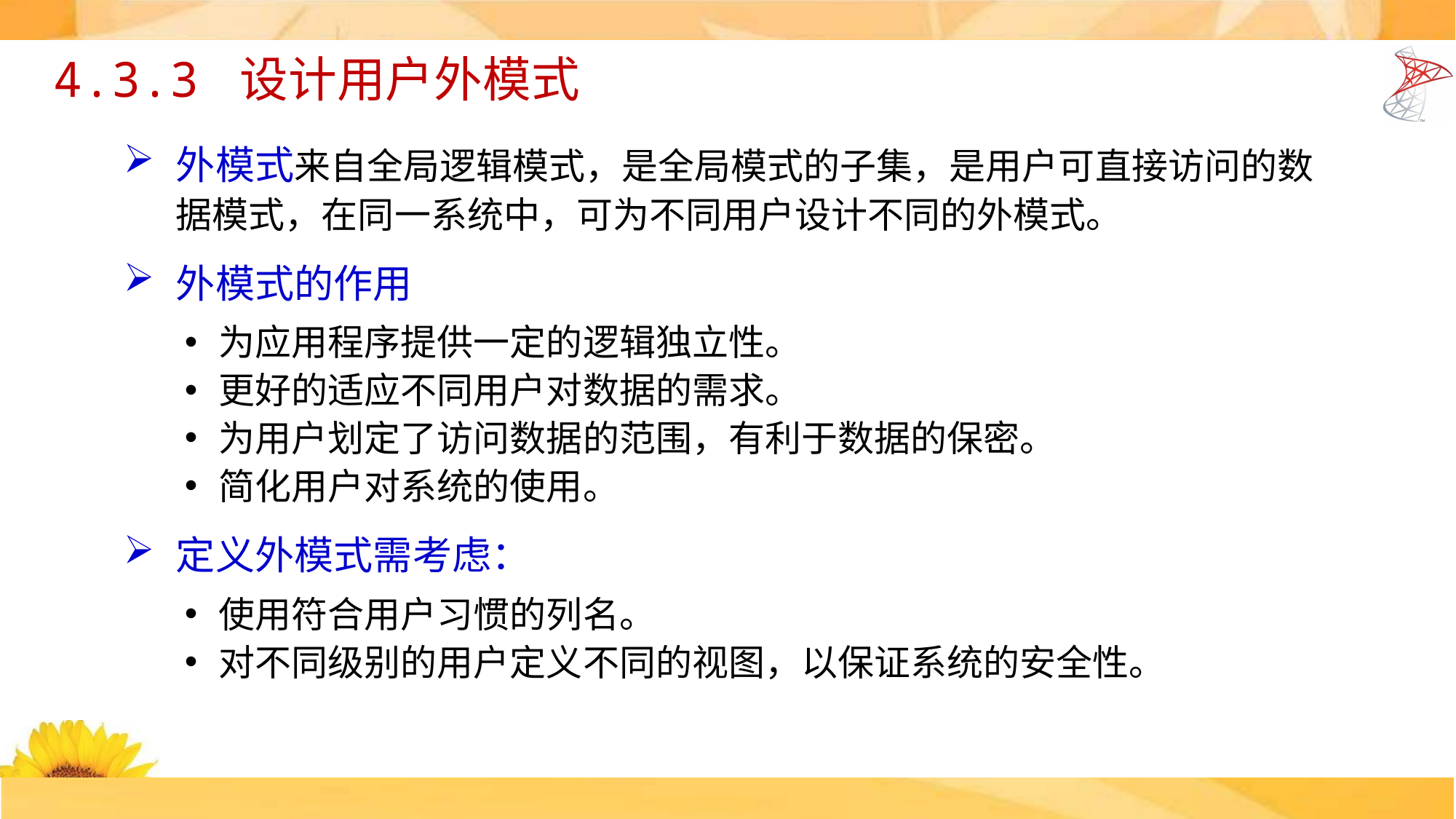

4.3.3 设计用户外模式
外模式来自全局逻辑模式，是全局模式的子集，是用户可直接访问的数据模式，在同一系统中，可为不同用户设计不同的外模式。
外模式的作用
为应用程序提供一定的逻辑独立性。
更好的适应不同用户对数据的需求。
为用户划定了访问数据的范围，有利于数据的保密。
简化用户对系统的使用。
定义外模式需考虑：
使用符合用户习惯的列名。
对不同级别的用户定义不同的视图，以保证系统的安全性。